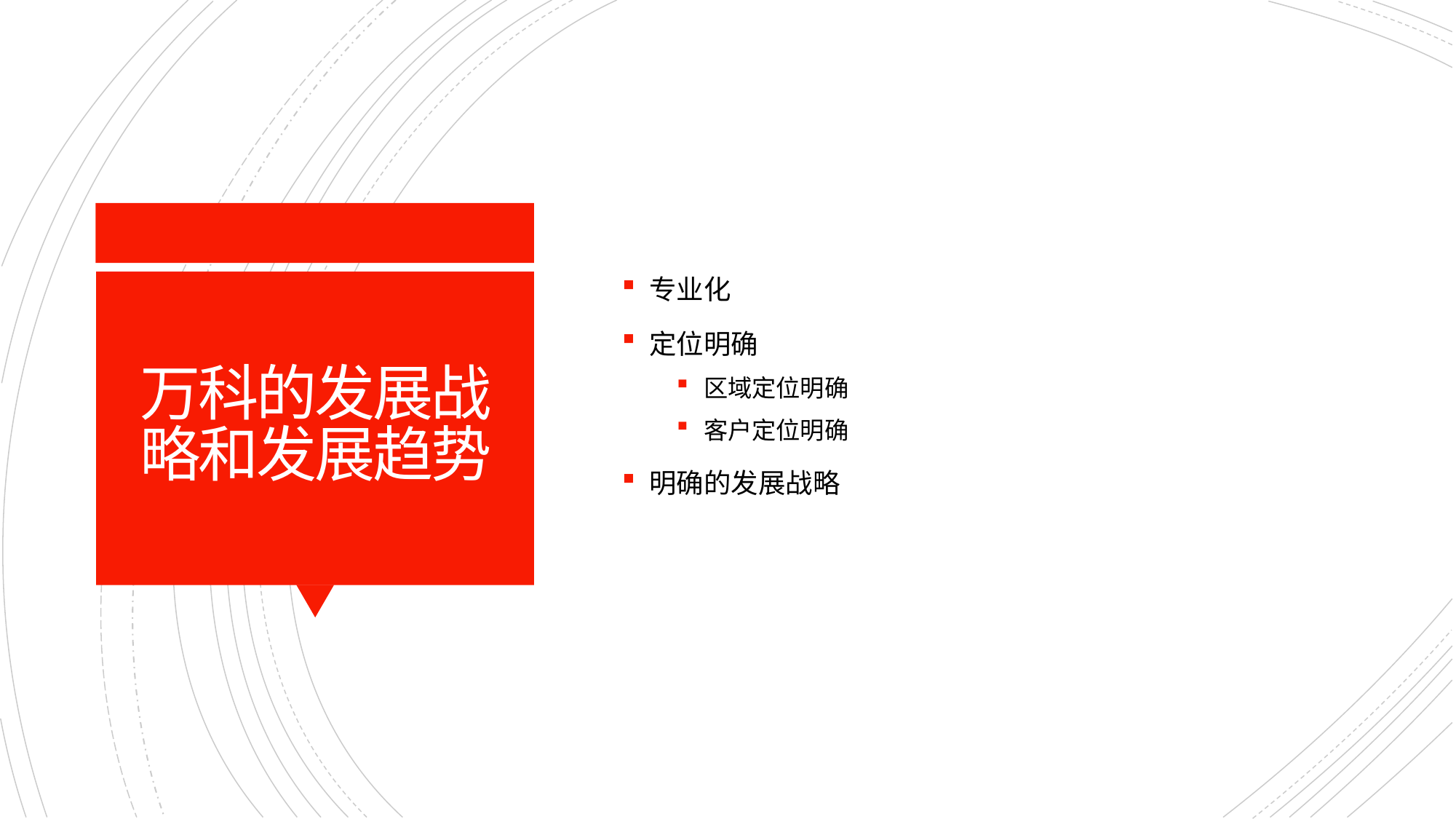

专业化
定位明确
区域定位明确
客户定位明确
明确的发展战略

# 万科的发展战略和发展趋势